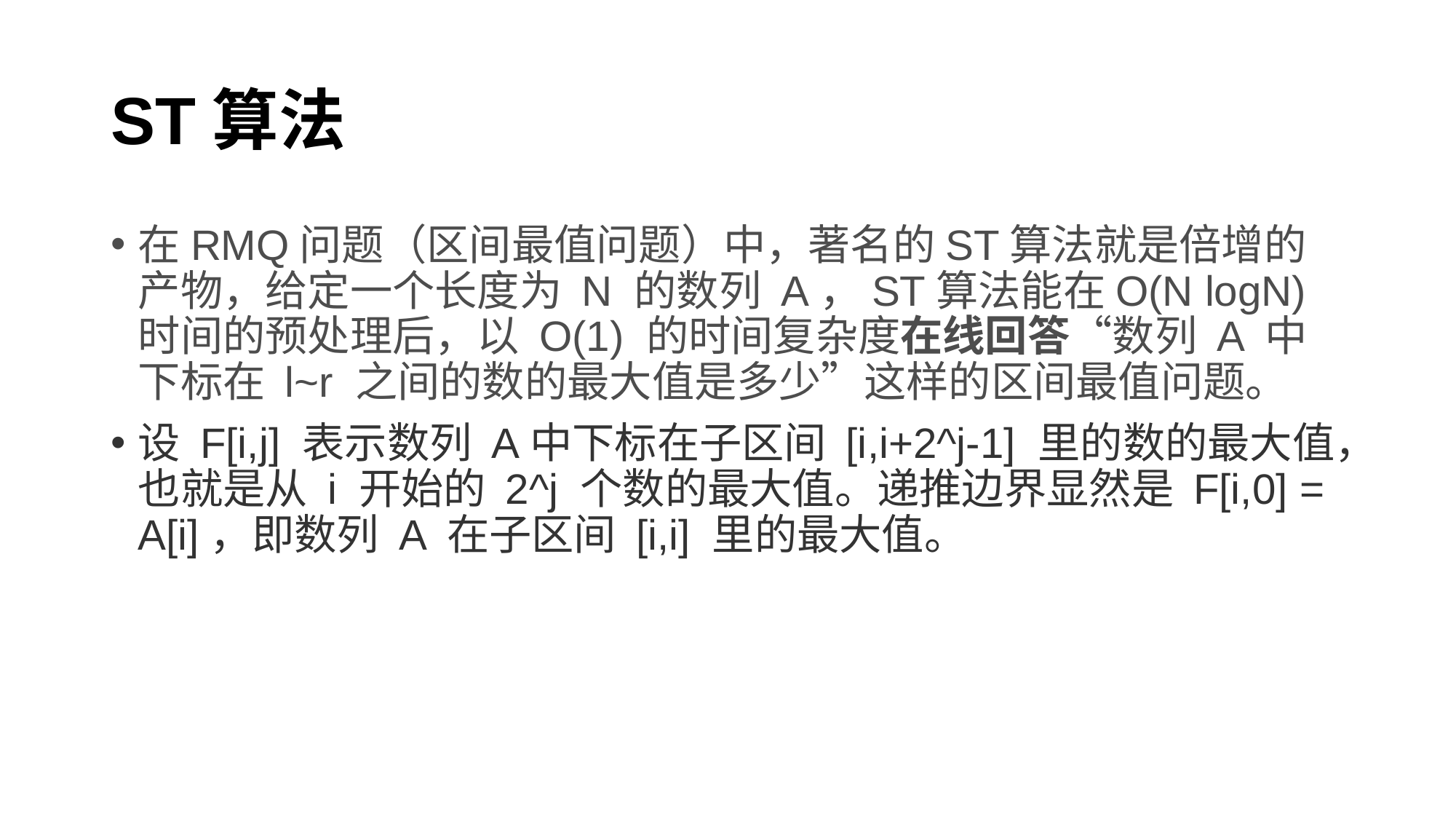

# ST算法
在RMQ问题（区间最值问题）中，著名的ST算法就是倍增的产物，给定一个长度为 N 的数列 A，ST算法能在O(N logN) 时间的预处理后，以 O(1) 的时间复杂度在线回答“数列 A 中下标在 l~r 之间的数的最大值是多少”这样的区间最值问题。
设 F[i,j] 表示数列 A中下标在子区间 [i,i+2^j-1] 里的数的最大值，也就是从 i 开始的 2^j 个数的最大值。递推边界显然是 F[i,0] = A[i]，即数列 A 在子区间 [i,i] 里的最大值。